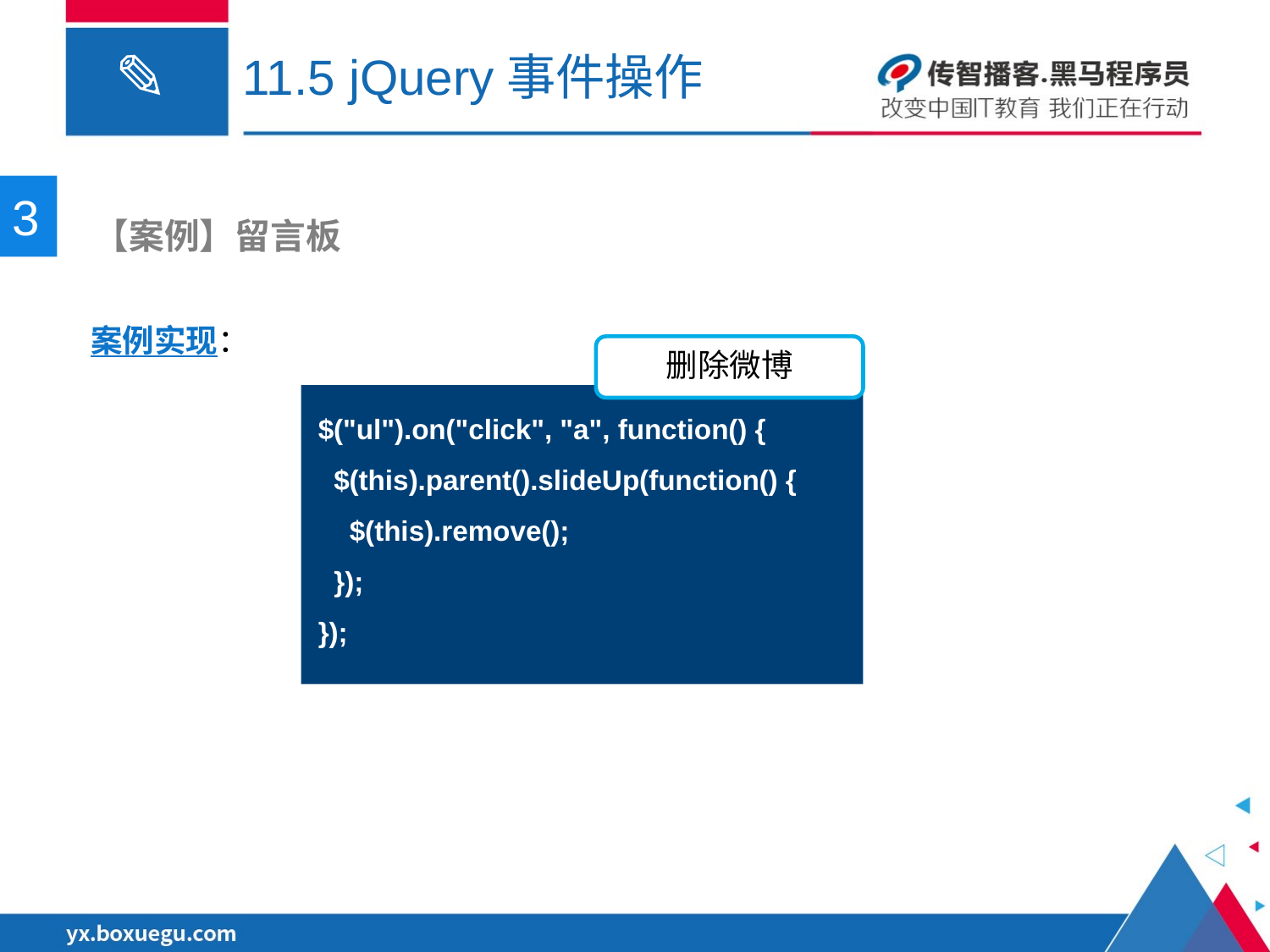

# 11.5 jQuery事件操作

3
  【案例】留言板
案例实现：
删除微博

$("ul").on("click", "a", function() {
  $(this).parent().slideUp(function() {
    $(this).remove();
  });
});